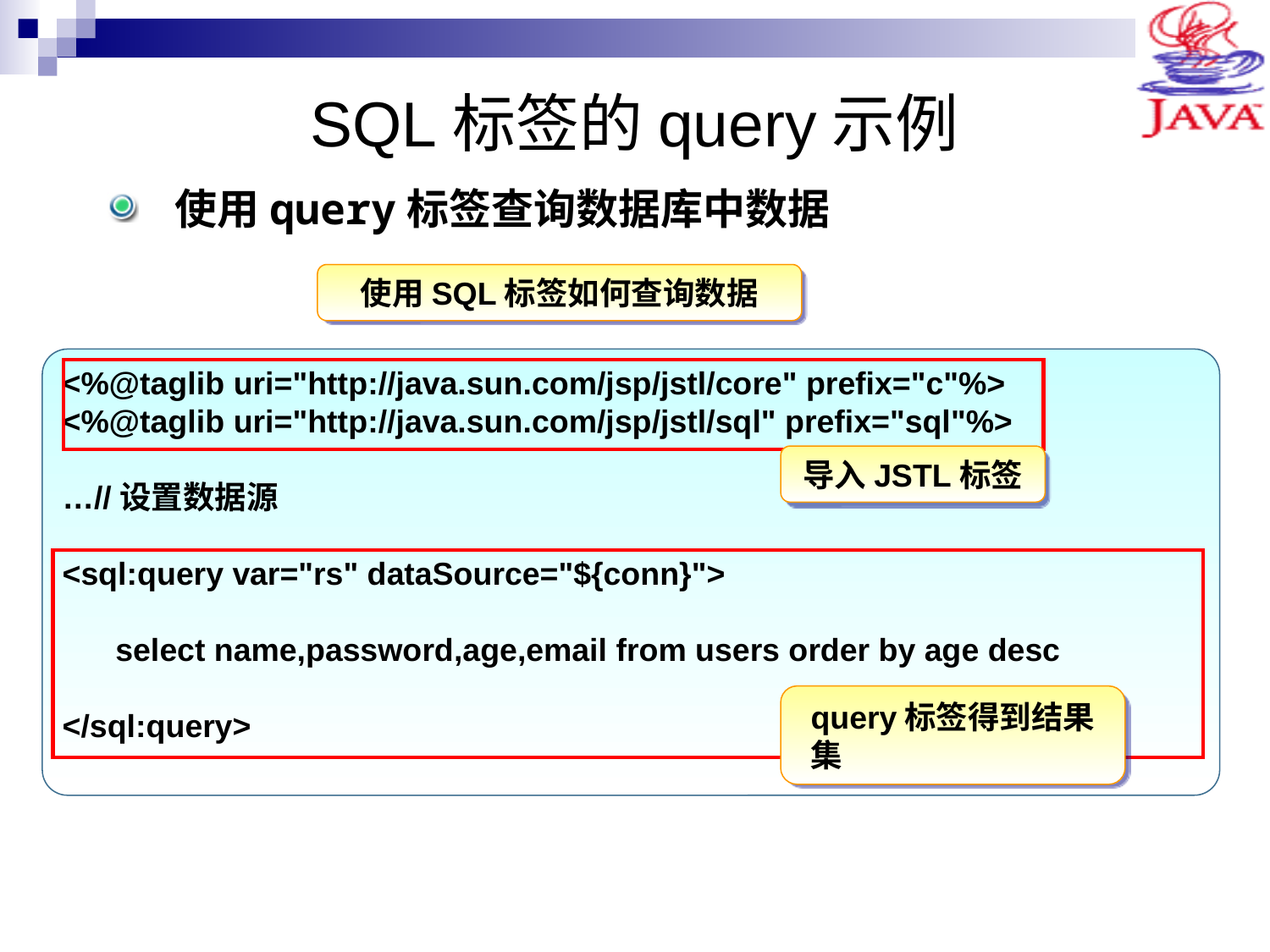

# SQL标签的query示例
 使用query标签查询数据库中数据
使用SQL标签如何查询数据
<%@taglib uri="http://java.sun.com/jsp/jstl/core" prefix="c"%>
<%@taglib uri="http://java.sun.com/jsp/jstl/sql" prefix="sql"%>

…//设置数据源

<sql:query var="rs" dataSource="${conn}">

      select name,password,age,email from users order by age desc

</sql:query>

导入JSTL标签

query标签得到结果集